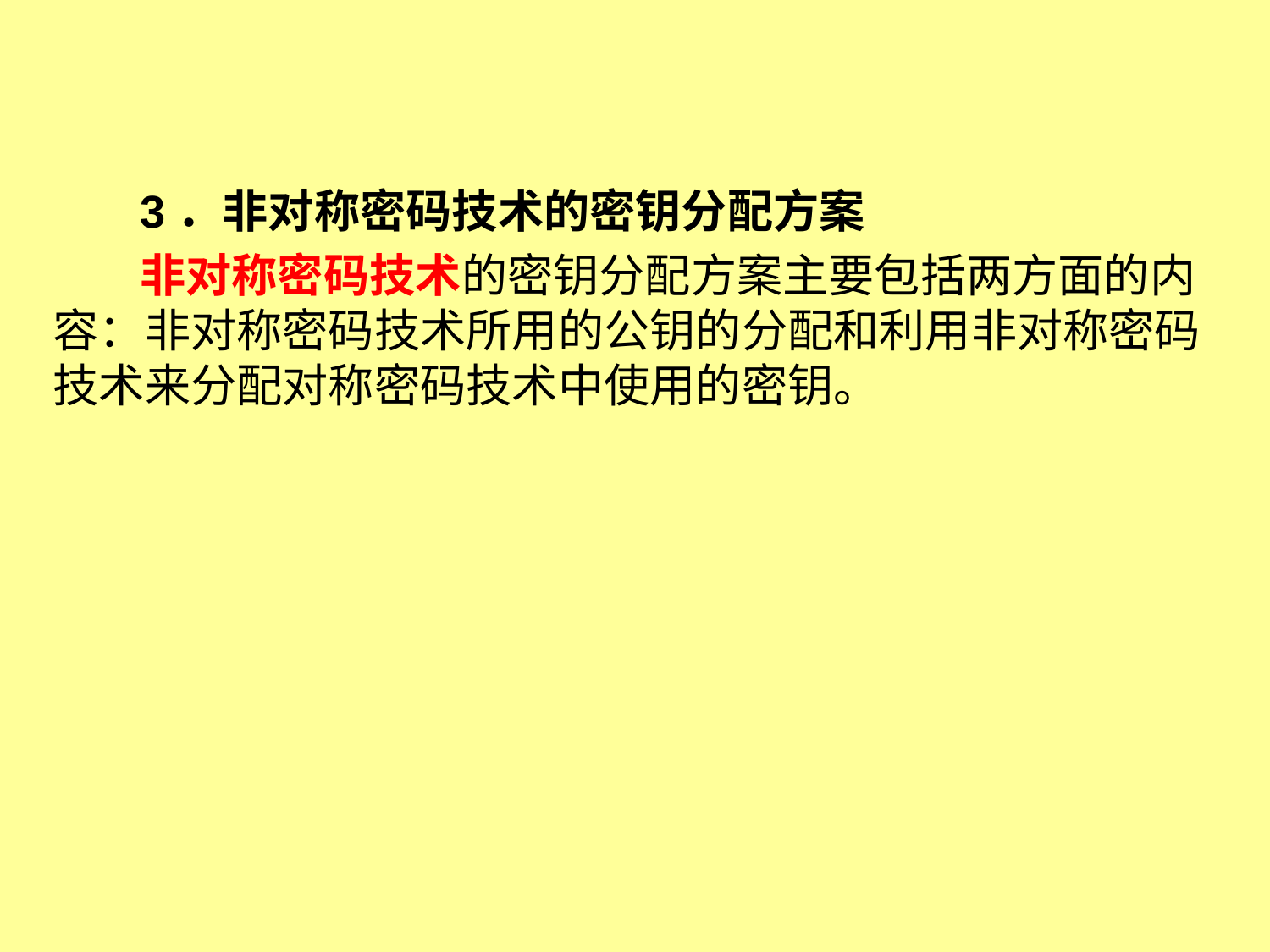

#
3．非对称密码技术的密钥分配方案
非对称密码技术的密钥分配方案主要包括两方面的内容：非对称密码技术所用的公钥的分配和利用非对称密码技术来分配对称密码技术中使用的密钥。